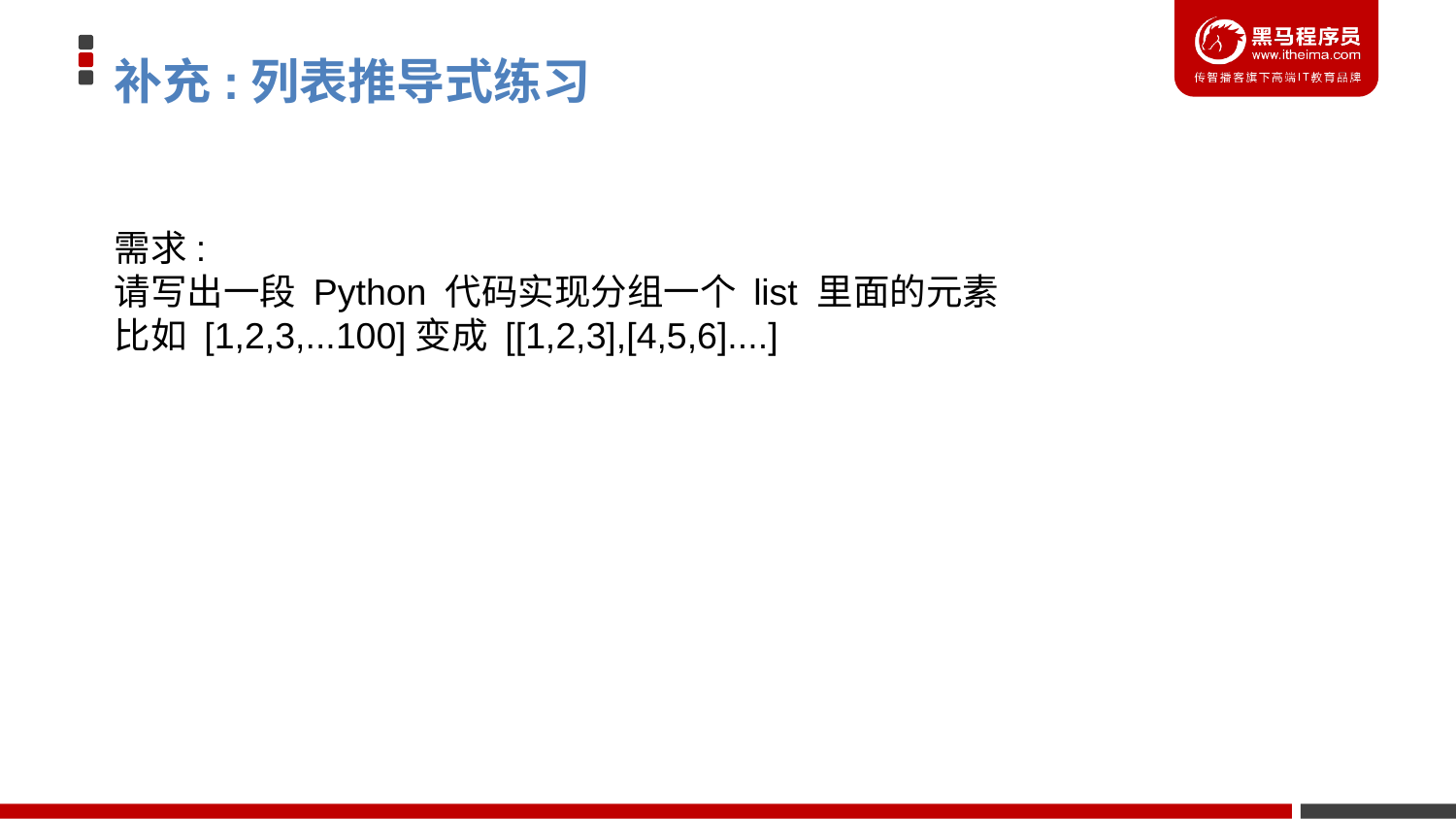

# 补充:列表推导式练习
需求:
请写出一段 Python 代码实现分组一个 list 里面的元素
比如 [1,2,3,...100]变成 [[1,2,3],[4,5,6]....]